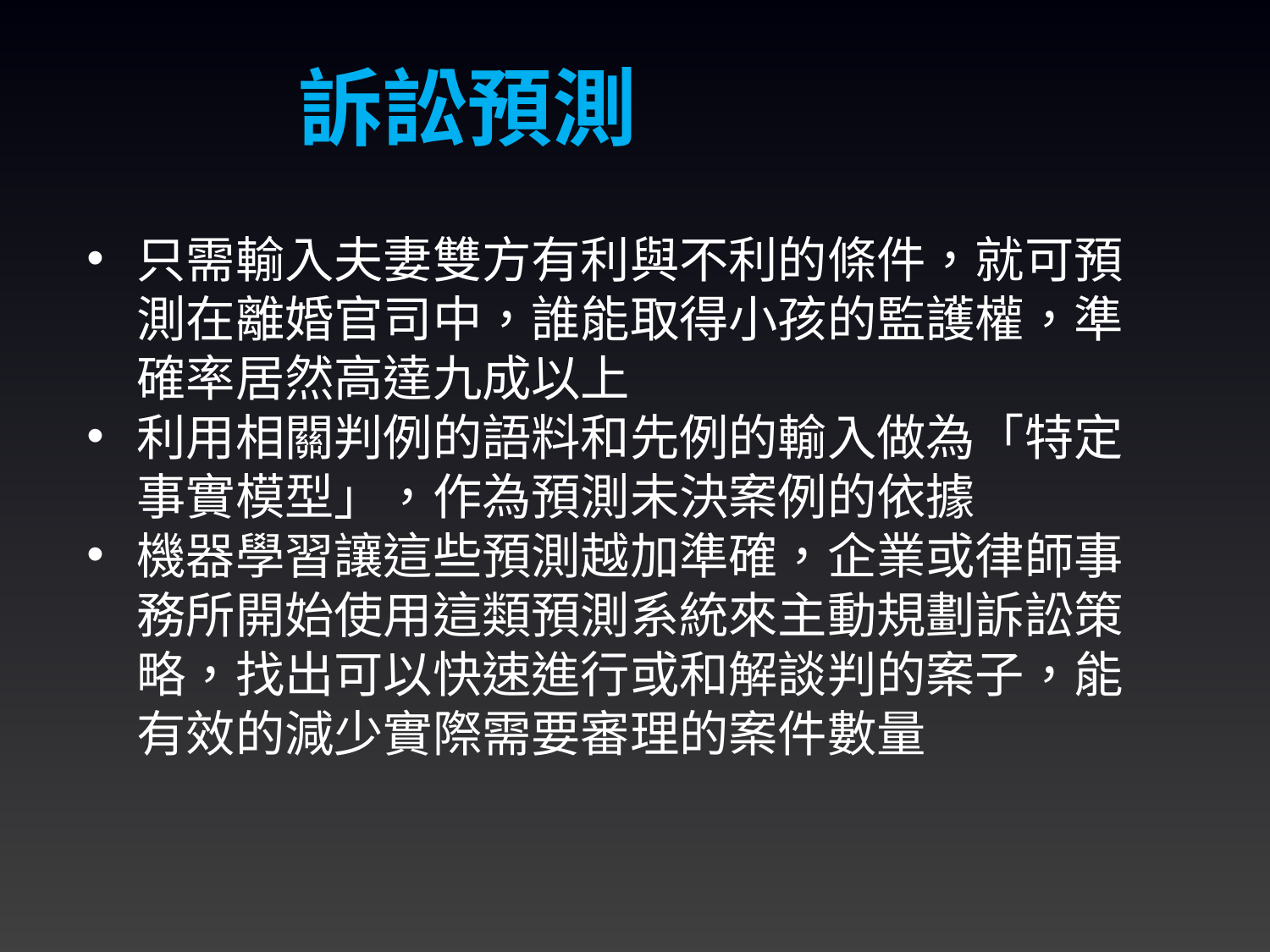

訴訟預測
只需輸入夫妻雙方有利與不利的條件，就可預測在離婚官司中，誰能取得小孩的監護權，準確率居然高達九成以上
利用相關判例的語料和先例的輸入做為「特定事實模型」，作為預測未決案例的依據
機器學習讓這些預測越加準確，企業或律師事務所開始使用這類預測系統來主動規劃訴訟策略，找出可以快速進行或和解談判的案子，能有效的減少實際需要審理的案件數量